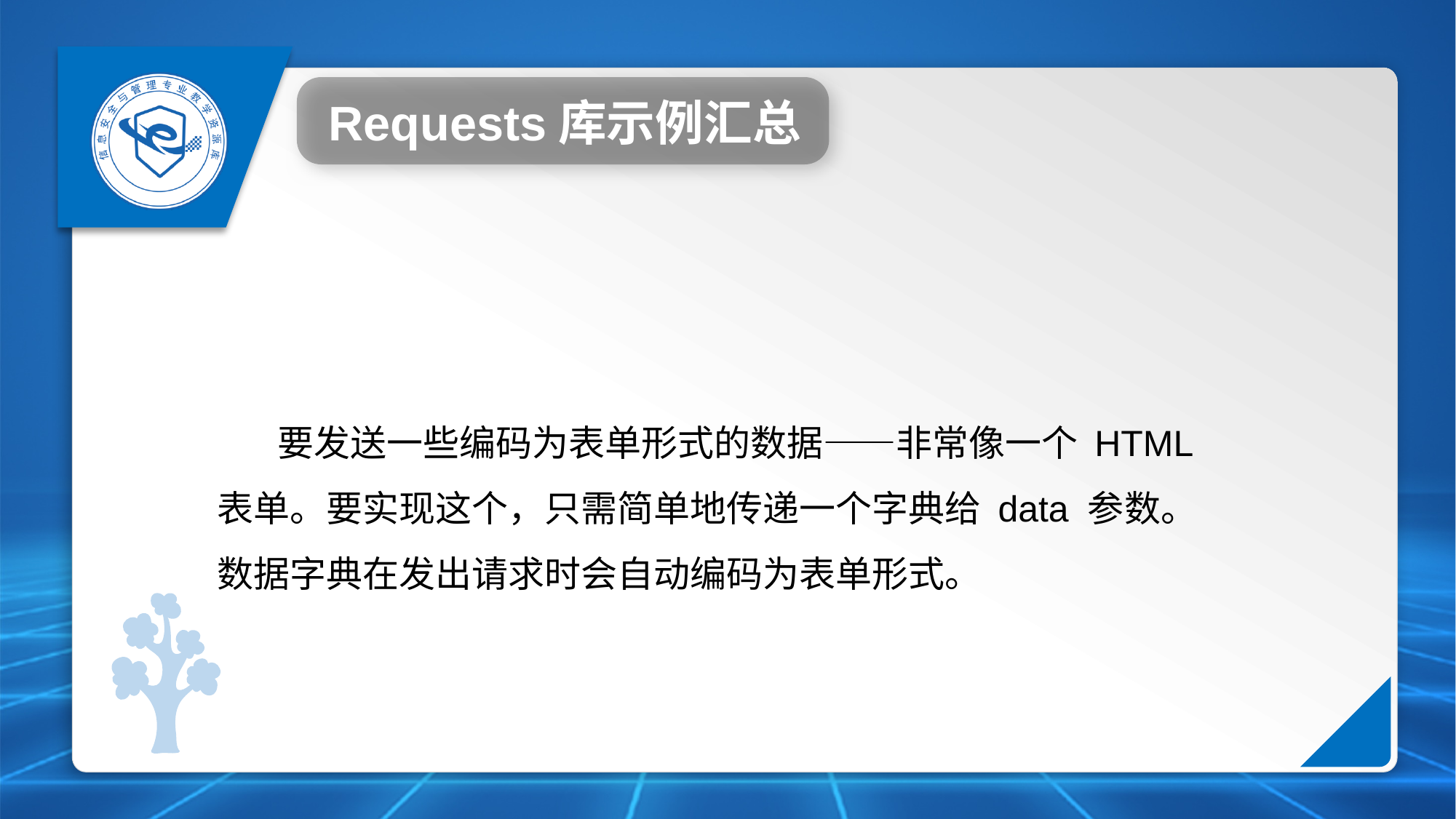

Requests库示例汇总
要发送一些编码为表单形式的数据——非常像一个 HTML 表单。要实现这个，只需简单地传递一个字典给 data 参数。数据字典在发出请求时会自动编码为表单形式。